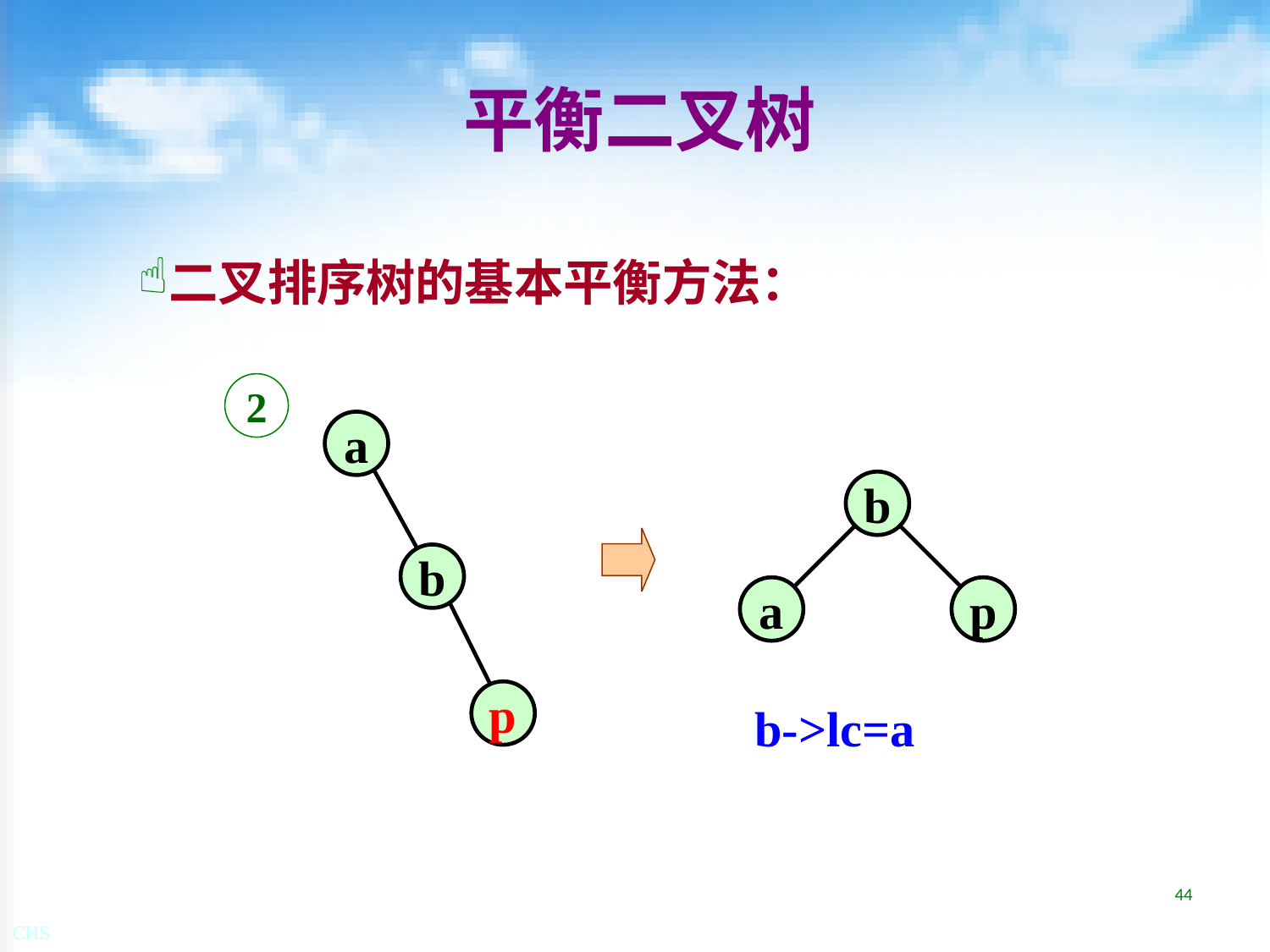

# 平衡二叉树
二叉排序树的基本平衡方法：
2
a

b

p
b

a
p

b->lc=a
44